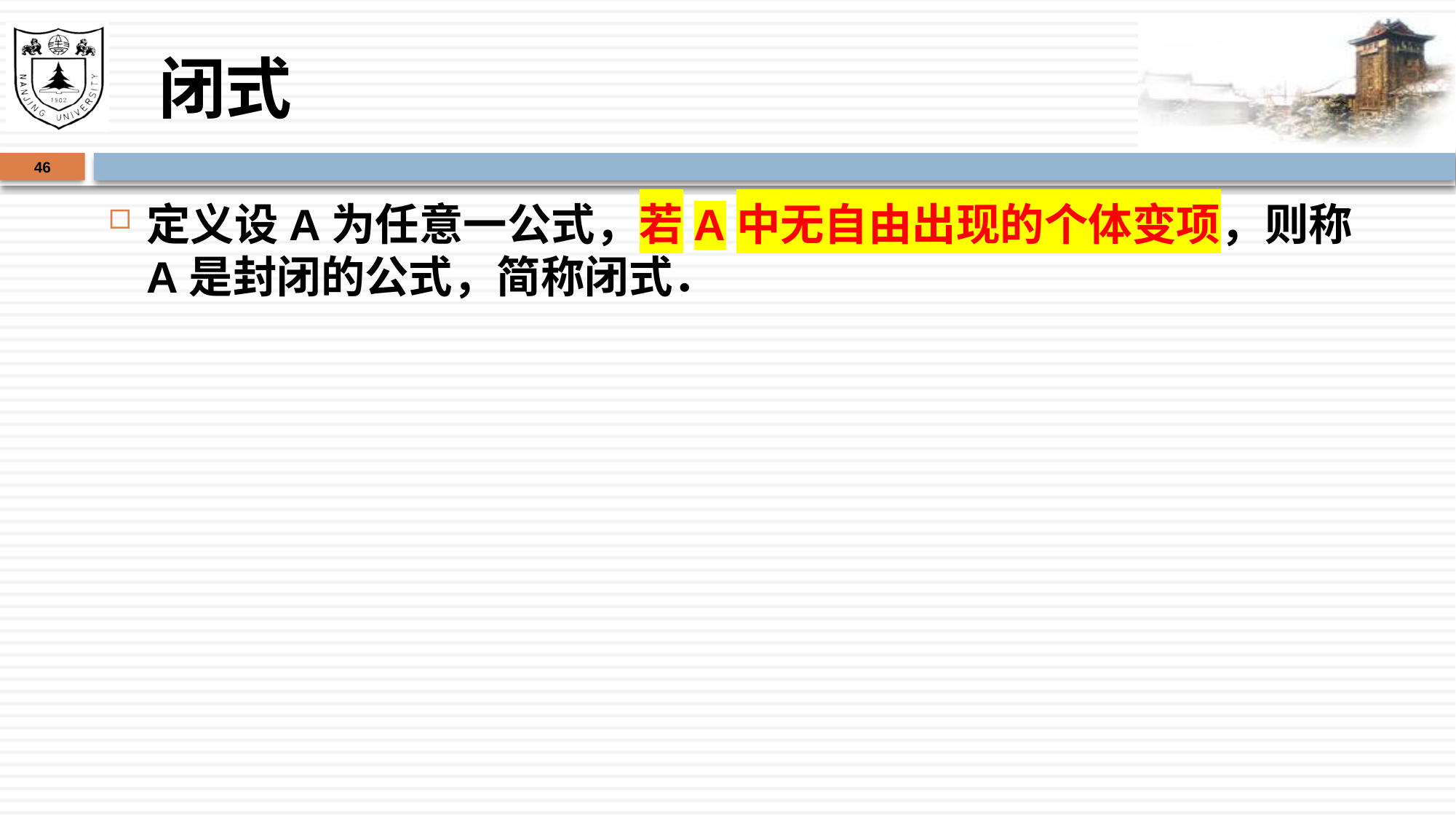

# 闭式
46
定义设A为任意一公式，若A中无自由出现的个体变项，则称A是封闭的公式，简称闭式．